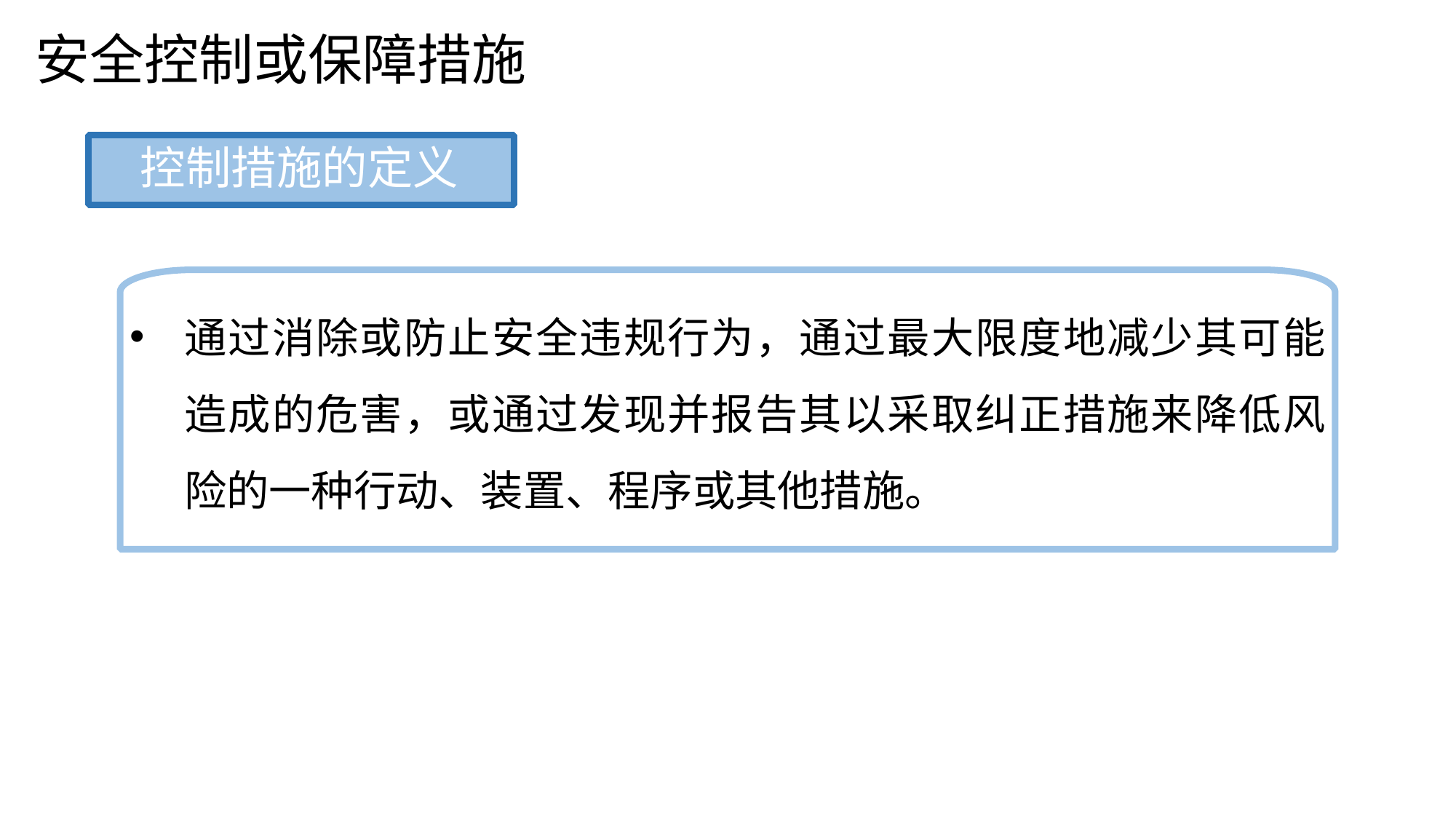

安全控制或保障措施

控制措施的定义
通过消除或防止安全违规行为，通过最大限度地减少其可能造成的危害，或通过发现并报告其以采取纠正措施来降低风险的一种行动、装置、程序或其他措施。